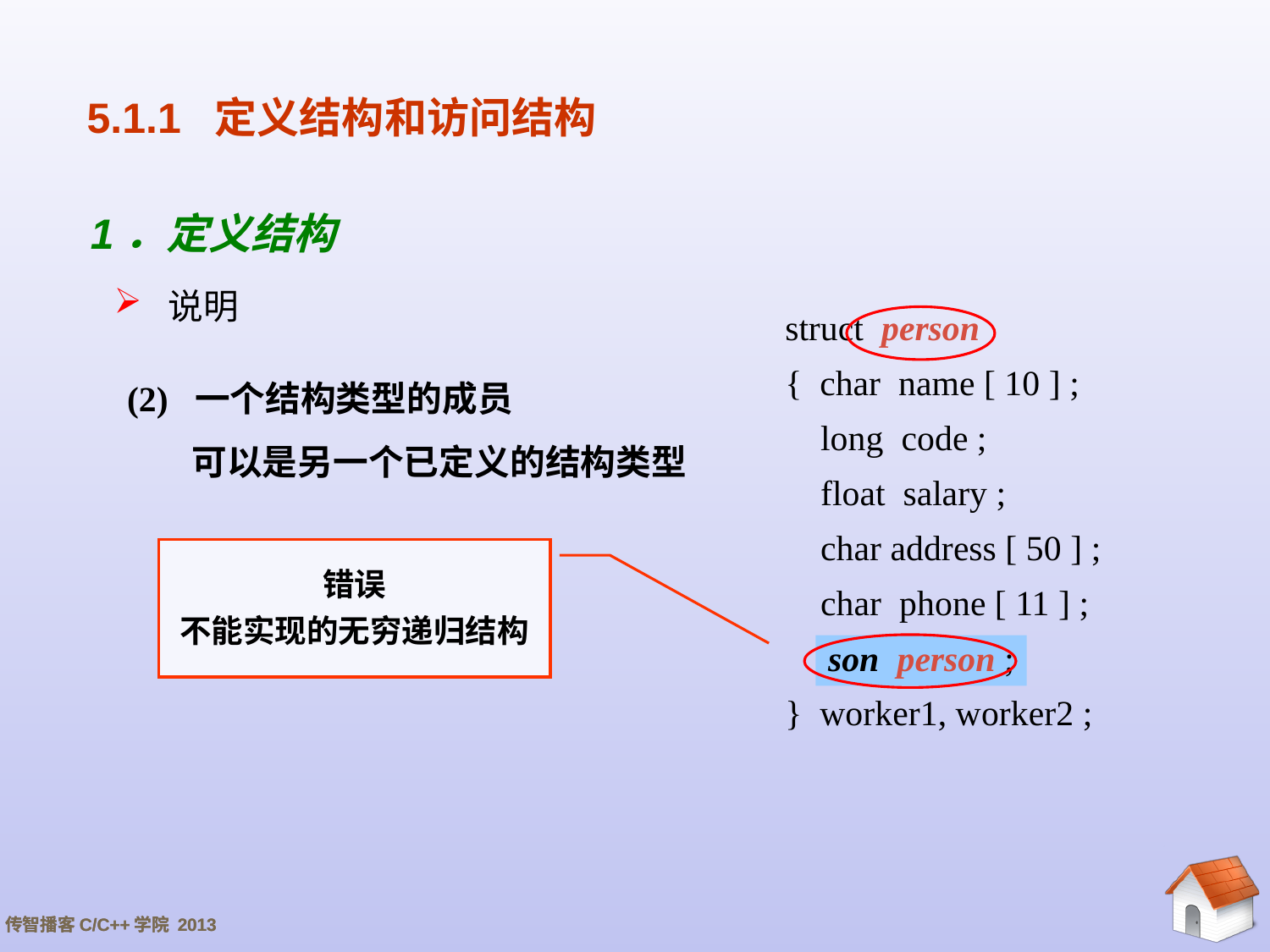

5.1.1  定义结构和访问结构
1．定义结构
  说明
struct  person
{  char  name [ 10 ] ;
    long  code ;
    float  salary ;
    char address [ 50 ] ;
    char  phone [ 11 ] ;

}  worker1, worker2 ;

(2)  一个结构类型的成员
       可以是另一个已定义的结构类型
错误
不能实现的无穷递归结构

son  person ;